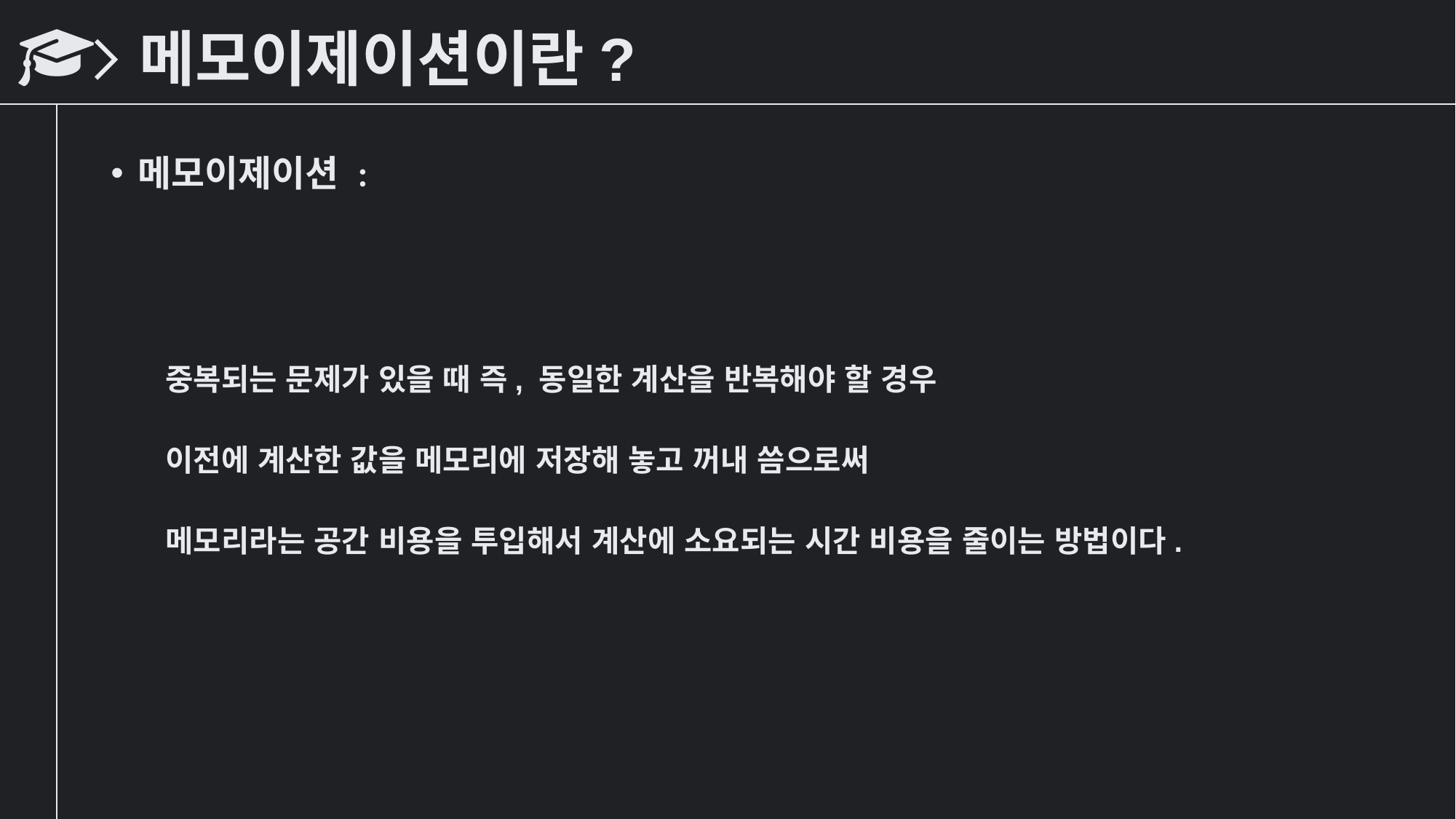

# 메모이제이션이란?
메모이제이션 :

중복되는 문제가 있을 때 즉, 동일한 계산을 반복해야 할 경우

이전에 계산한 값을 메모리에 저장해 놓고 꺼내 씀으로써

메모리라는 공간 비용을 투입해서 계산에 소요되는 시간 비용을 줄이는 방법이다.